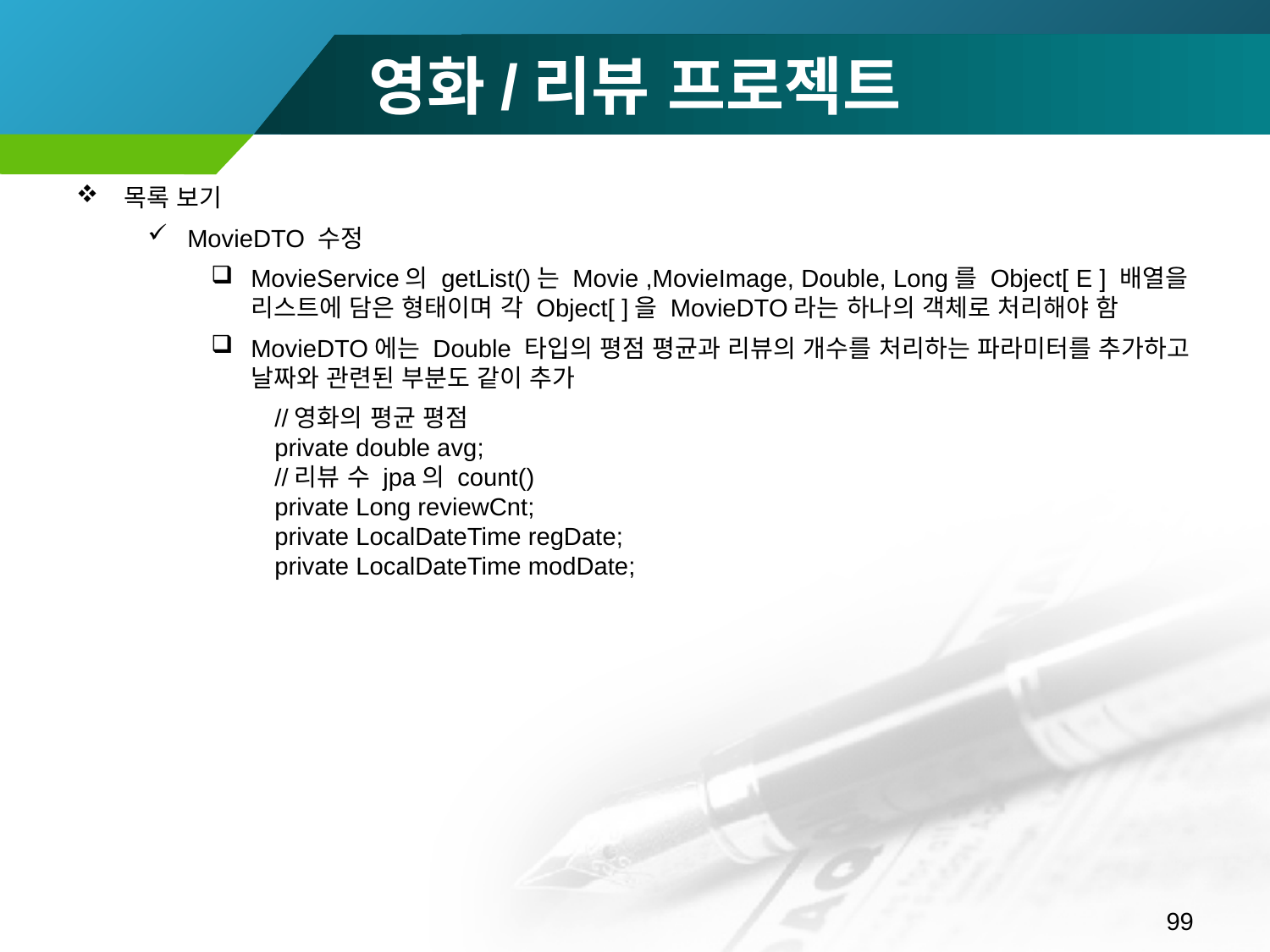

# 영화/리뷰 프로젝트
목록 보기
MovieDTO 수정
MovieService의 getList()는 Movie ,MovieImage, Double, Long를 Object[ E ] 배열을 리스트에 담은 형태이며 각 Object[ ]을 MovieDTO라는 하나의 객체로 처리해야 함
MovieDTO에는 Double 타입의 평점 평균과 리뷰의 개수를 처리하는 파라미터를 추가하고 날짜와 관련된 부분도 같이 추가
//영화의 평균 평점
private double avg;
//리뷰 수 jpa의 count()
private Long reviewCnt;
private LocalDateTime regDate;
private LocalDateTime modDate;
99